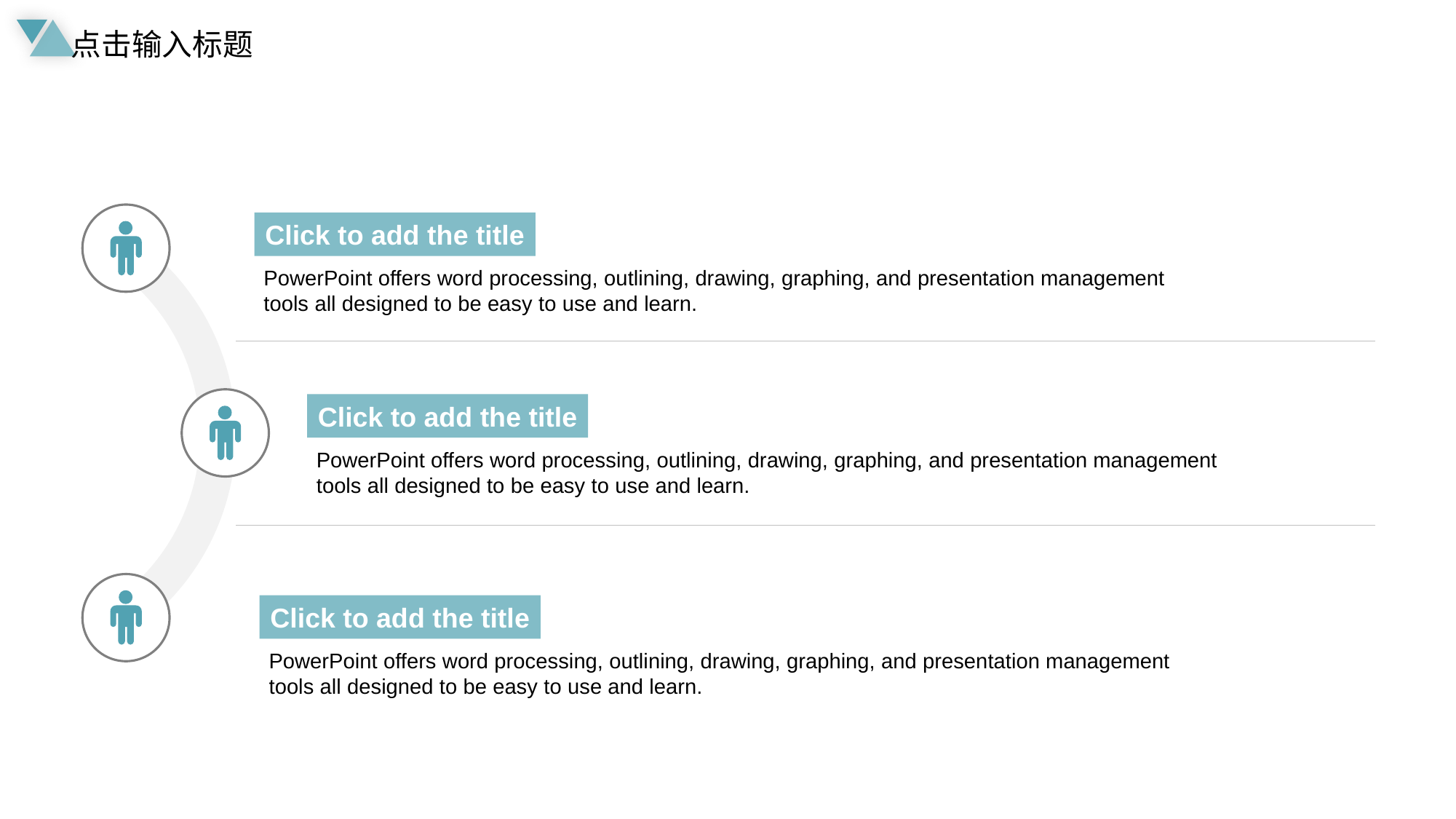

点击输入标题

Click to add the title
PowerPoint offers word processing, outlining, drawing, graphing, and presentation management tools all designed to be easy to use and learn.
Click to add the title
PowerPoint offers word processing, outlining, drawing, graphing, and presentation management tools all designed to be easy to use and learn.
Click to add the title
PowerPoint offers word processing, outlining, drawing, graphing, and presentation management tools all designed to be easy to use and learn.